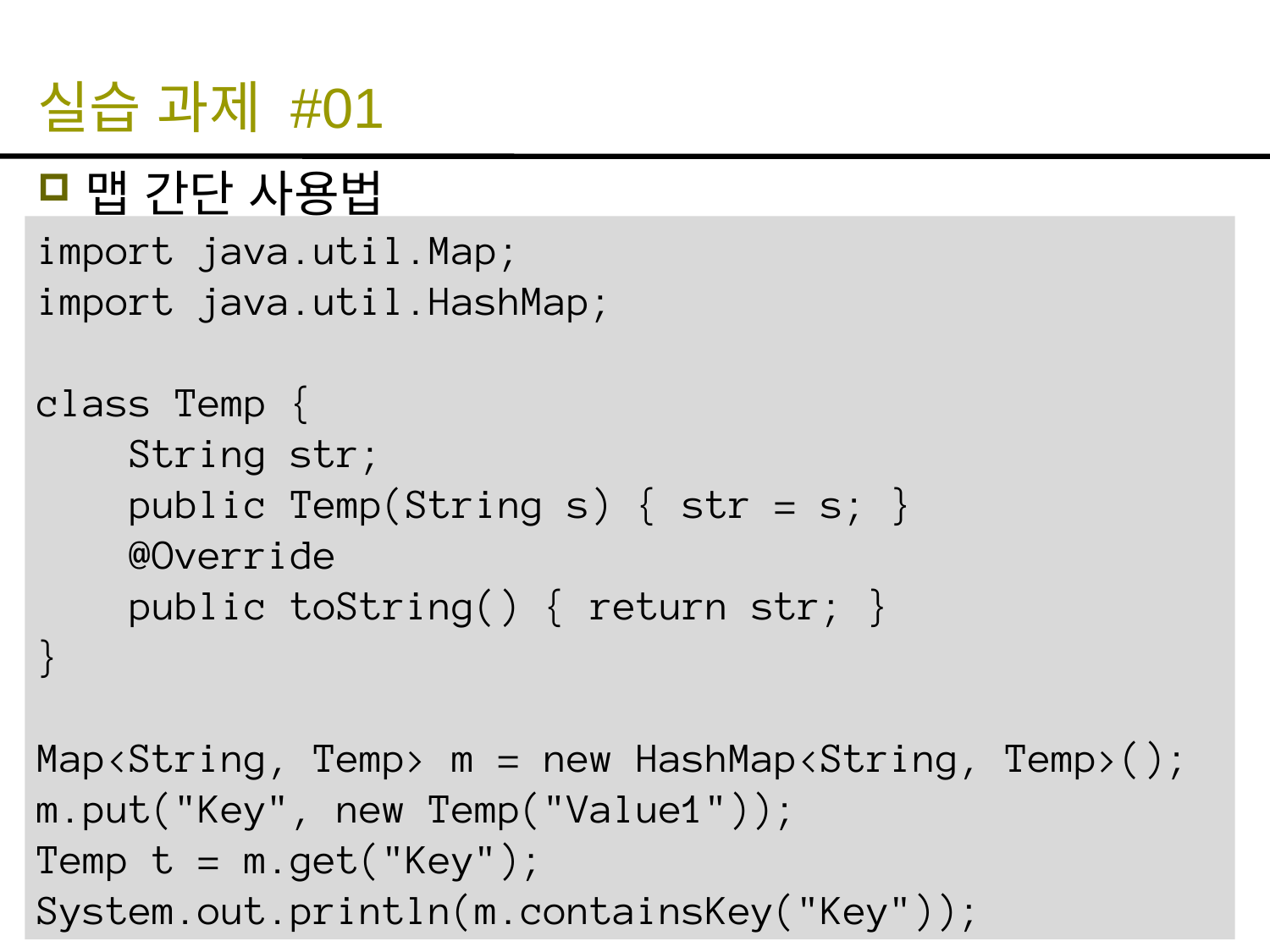

# 실습 과제 #01
맵 간단 사용법
import java.util.Map;
import java.util.HashMap;

class Temp {
    String str;
    public Temp(String s) { str = s; }
    @Override
    public toString() { return str; }
}

Map<String, Temp> m = new HashMap<String, Temp>();
m.put("Key", new Temp("Value1"));
Temp t = m.get("Key");
System.out.println(m.containsKey("Key"));